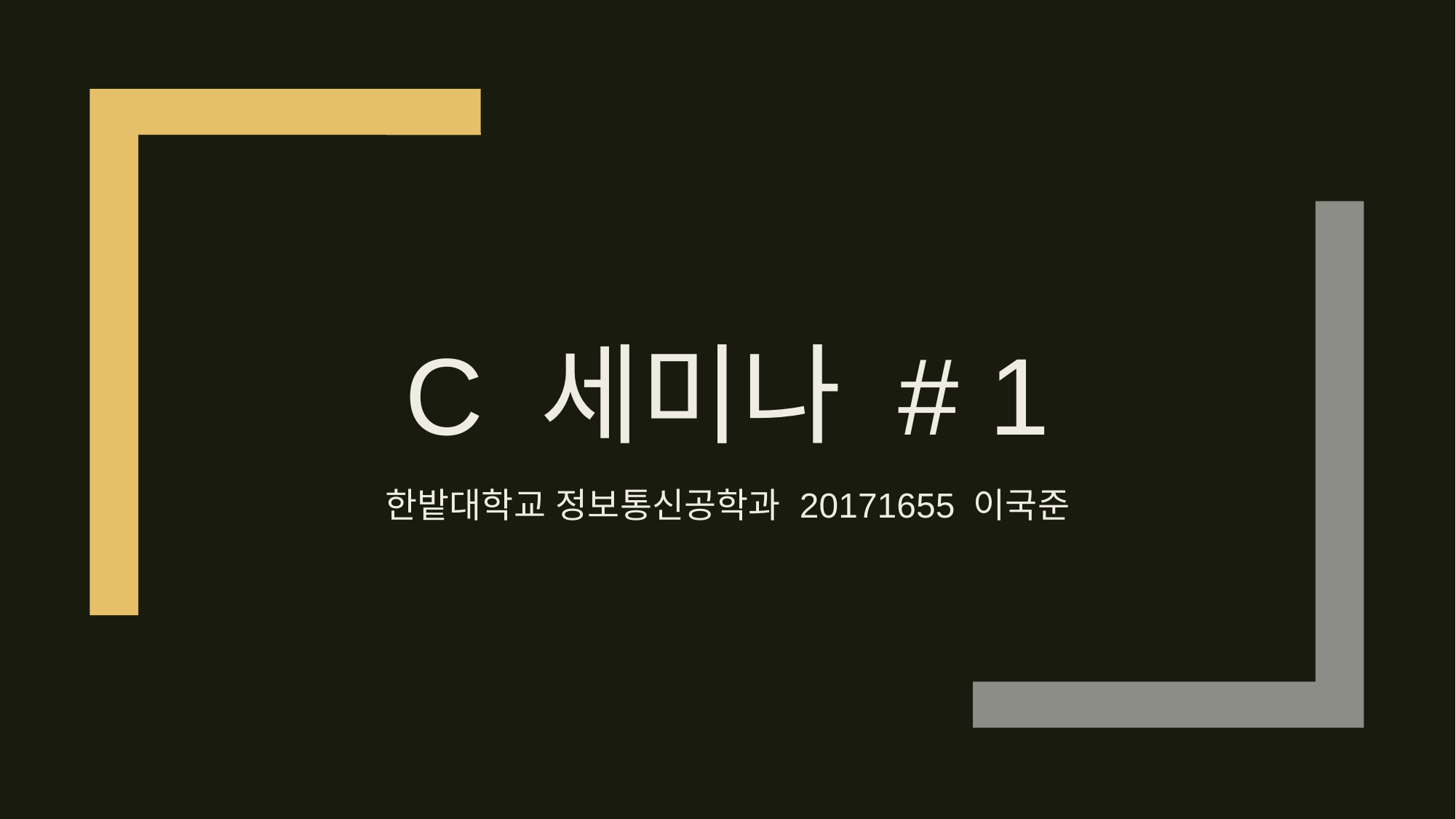

# C 세미나 # 1
한밭대학교 정보통신공학과 20171655 이국준